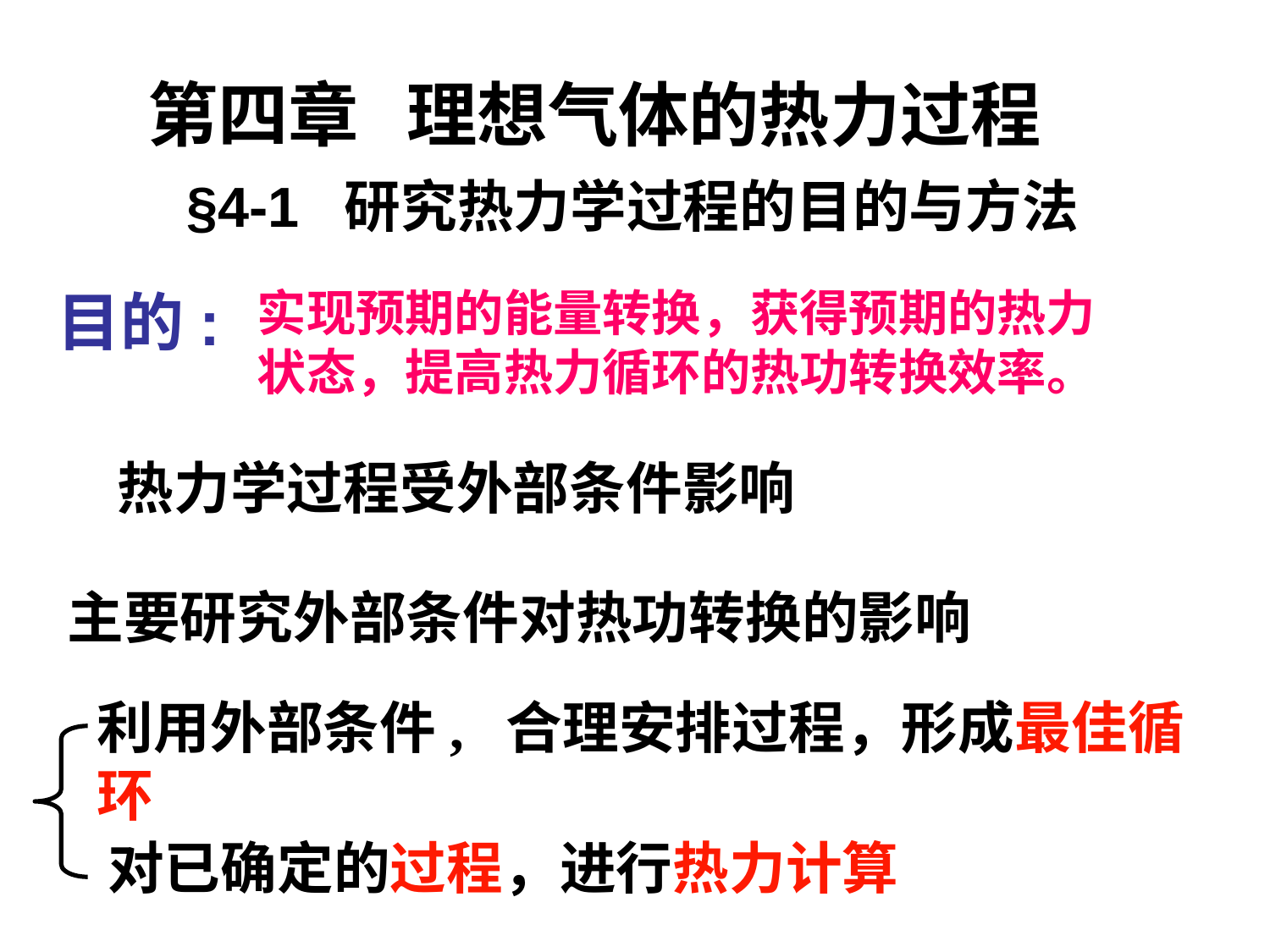

第四章   理想气体的热力过程

§4-1  研究热力学过程的目的与方法
目的:
实现预期的能量转换，获得预期的热力状态，提高热力循环的热功转换效率。
热力学过程受外部条件影响
主要研究外部条件对热功转换的影响
利用外部条件,  合理安排过程，形成最佳循环

对已确定的过程，进行热力计算